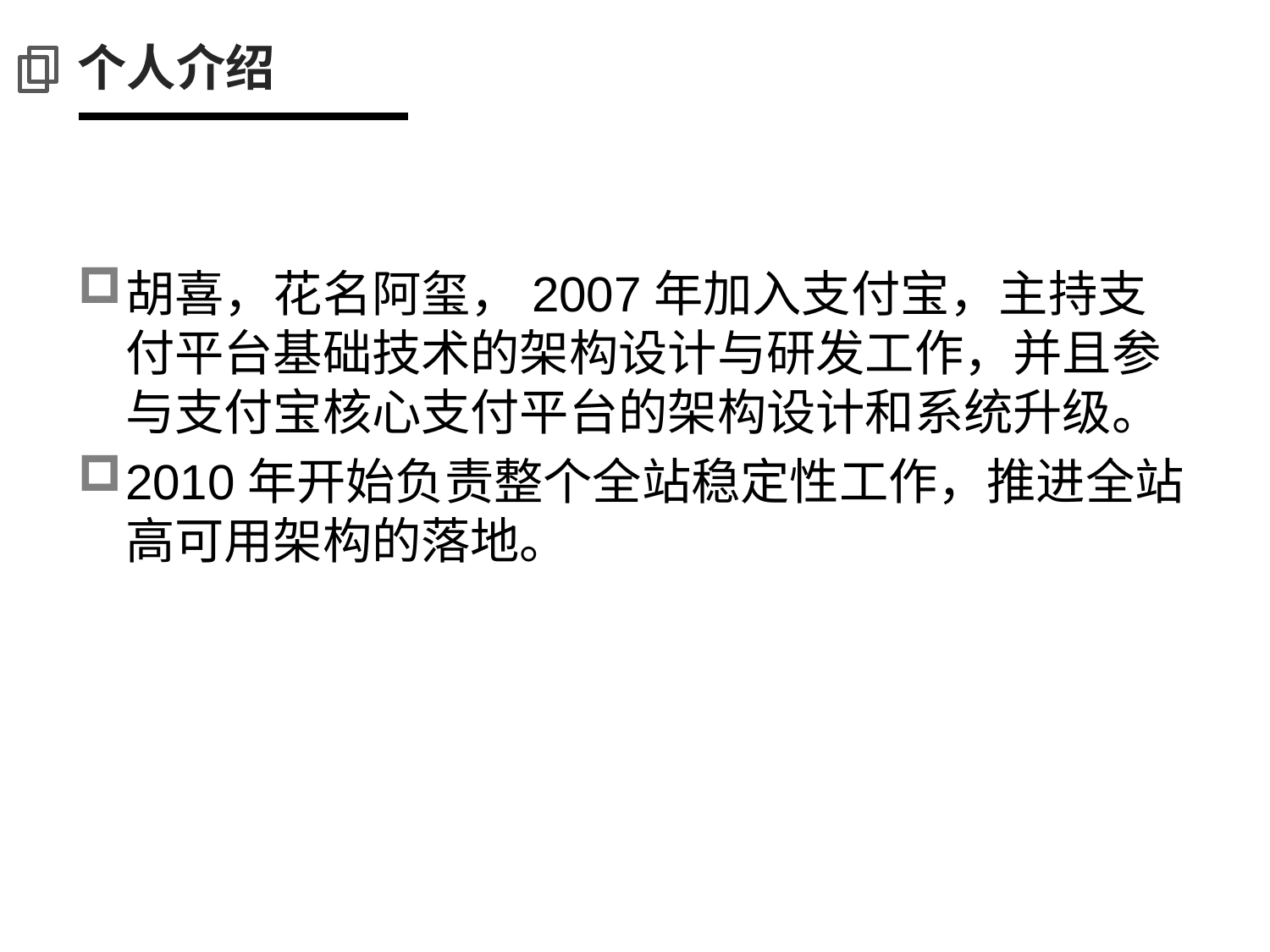

# 个人介绍
胡喜，花名阿玺，2007年加入支付宝，主持支付平台基础技术的架构设计与研发工作，并且参与支付宝核心支付平台的架构设计和系统升级。
2010年开始负责整个全站稳定性工作，推进全站高可用架构的落地。